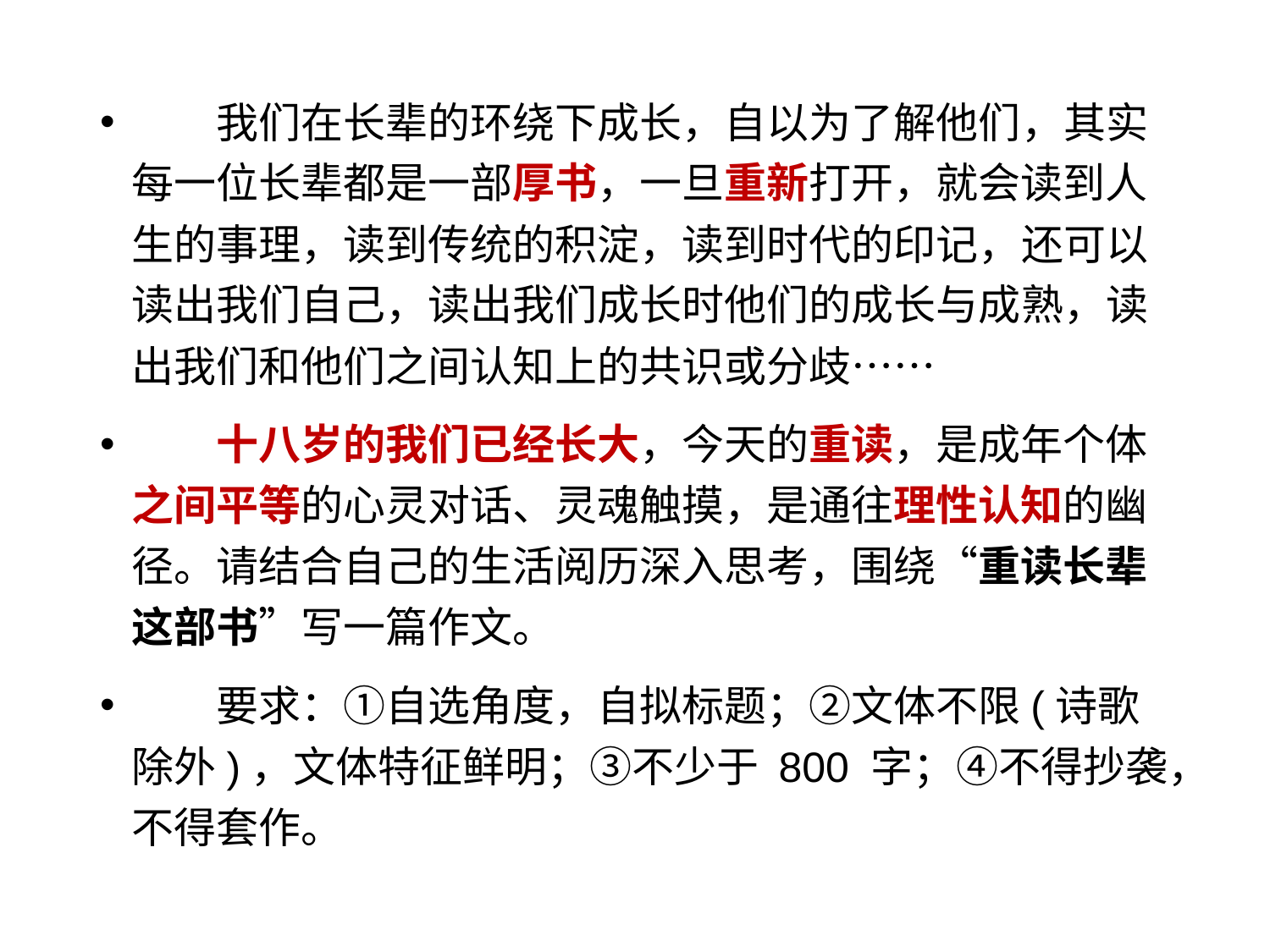

我们在长辈的环绕下成长，自以为了解他们，其实每一位长辈都是一部厚书，一旦重新打开，就会读到人生的事理，读到传统的积淀，读到时代的印记，还可以读出我们自己，读出我们成长时他们的成长与成熟，读出我们和他们之间认知上的共识或分歧……
　　十八岁的我们已经长大，今天的重读，是成年个体之间平等的心灵对话、灵魂触摸，是通往理性认知的幽径。请结合自己的生活阅历深入思考，围绕“重读长辈这部书”写一篇作文。
　　要求：①自选角度，自拟标题；②文体不限(诗歌除外)，文体特征鲜明；③不少于 800 字；④不得抄袭，不得套作。